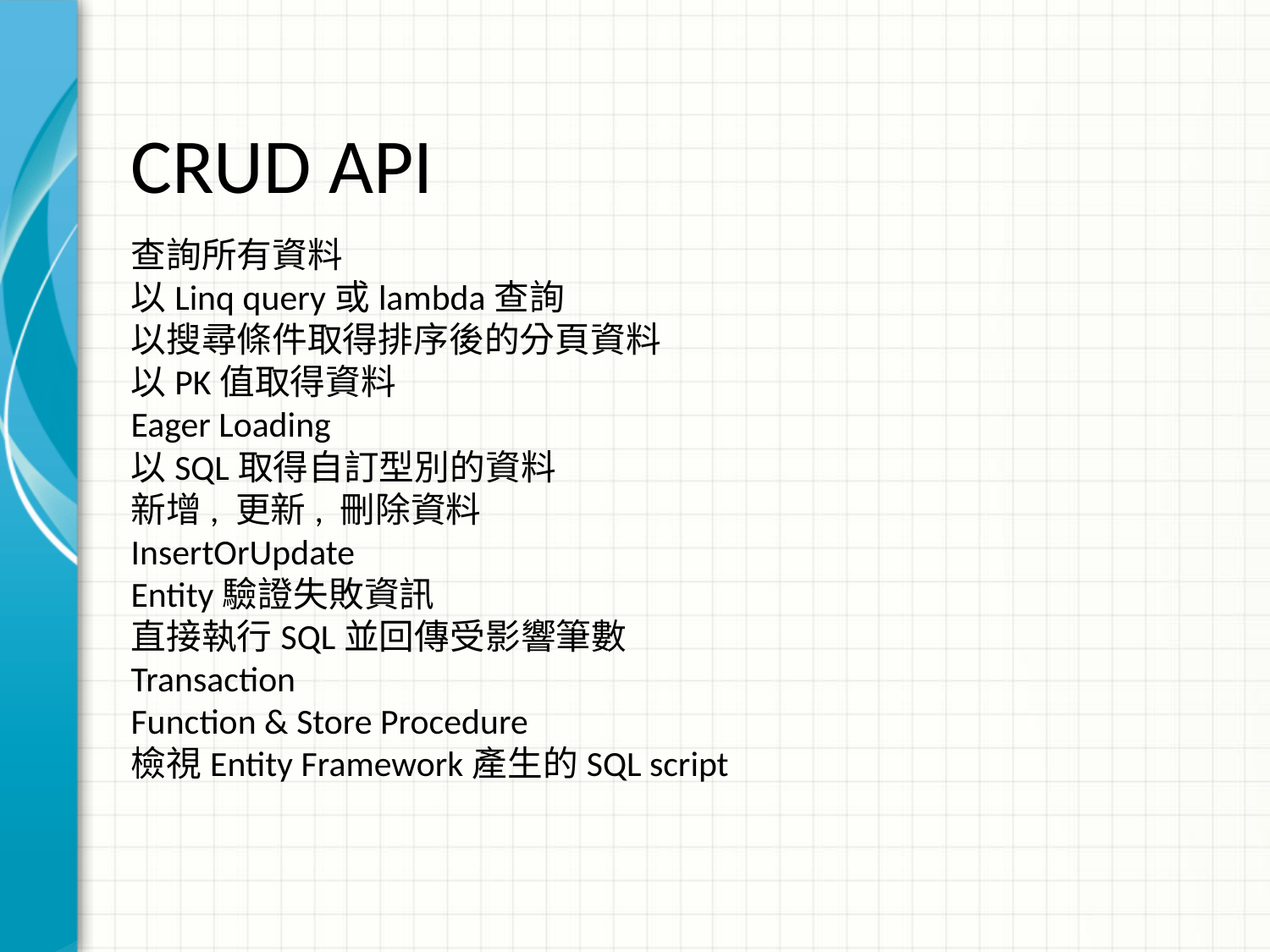

CRUD API
查詢所有資料
以Linq query或lambda查詢
以搜尋條件取得排序後的分頁資料
以PK值取得資料
Eager Loading
以SQL取得自訂型別的資料
新增, 更新, 刪除資料
InsertOrUpdate
Entity驗證失敗資訊
直接執行SQL並回傳受影響筆數
Transaction
Function & Store Procedure
檢視Entity Framework產生的SQL script